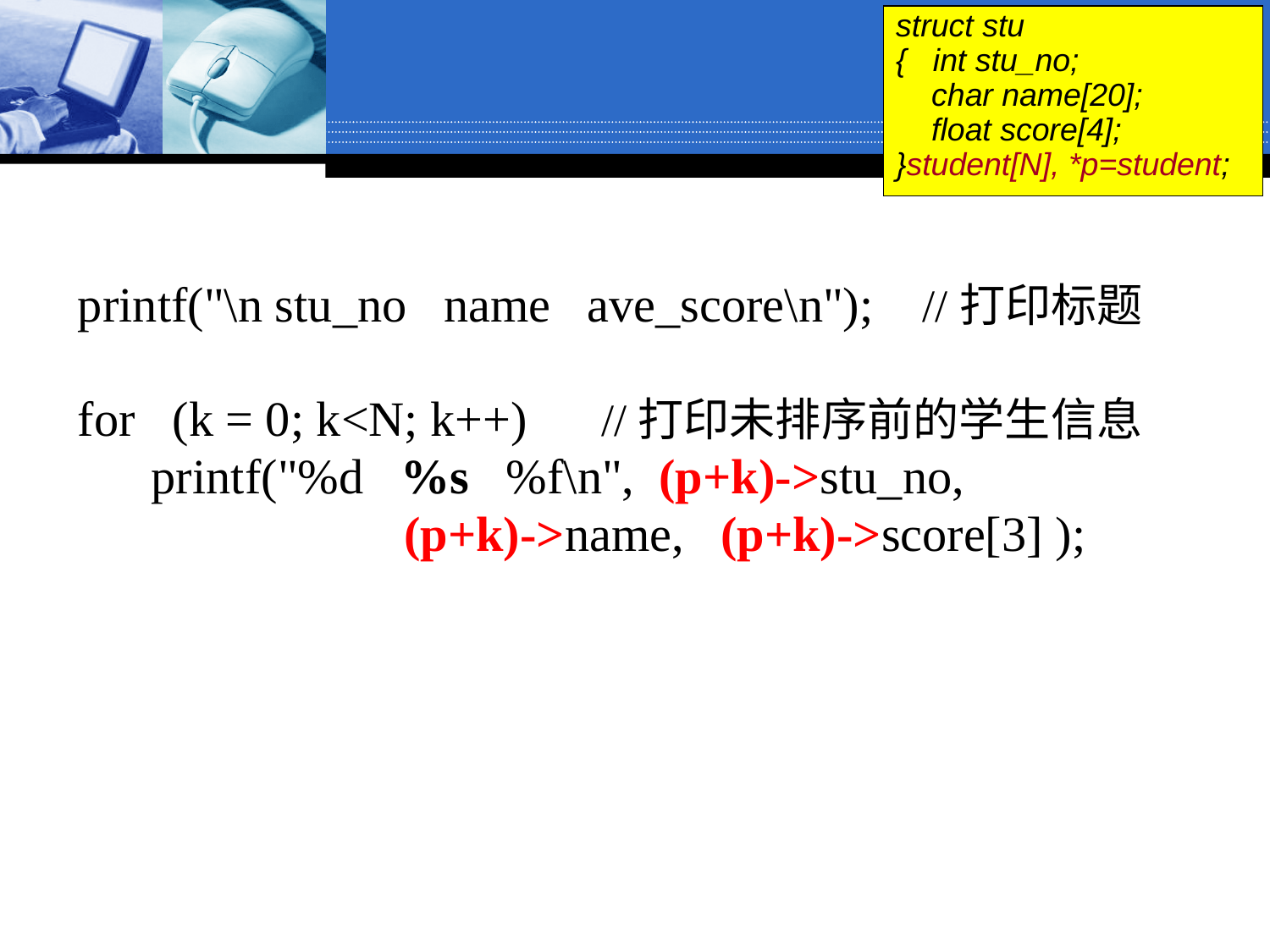

struct stu
{   int stu_no;
    char name[20];
    float score[4];
}student[N], *p=student;
printf("\n stu_no   name   ave_score\n");    //打印标题

for   (k = 0; k<N; k++)      //打印未排序前的学生信息
      printf("%d   %s   %f\n",  (p+k)->stu_no,
			  (p+k)->name,   (p+k)->score[3] );